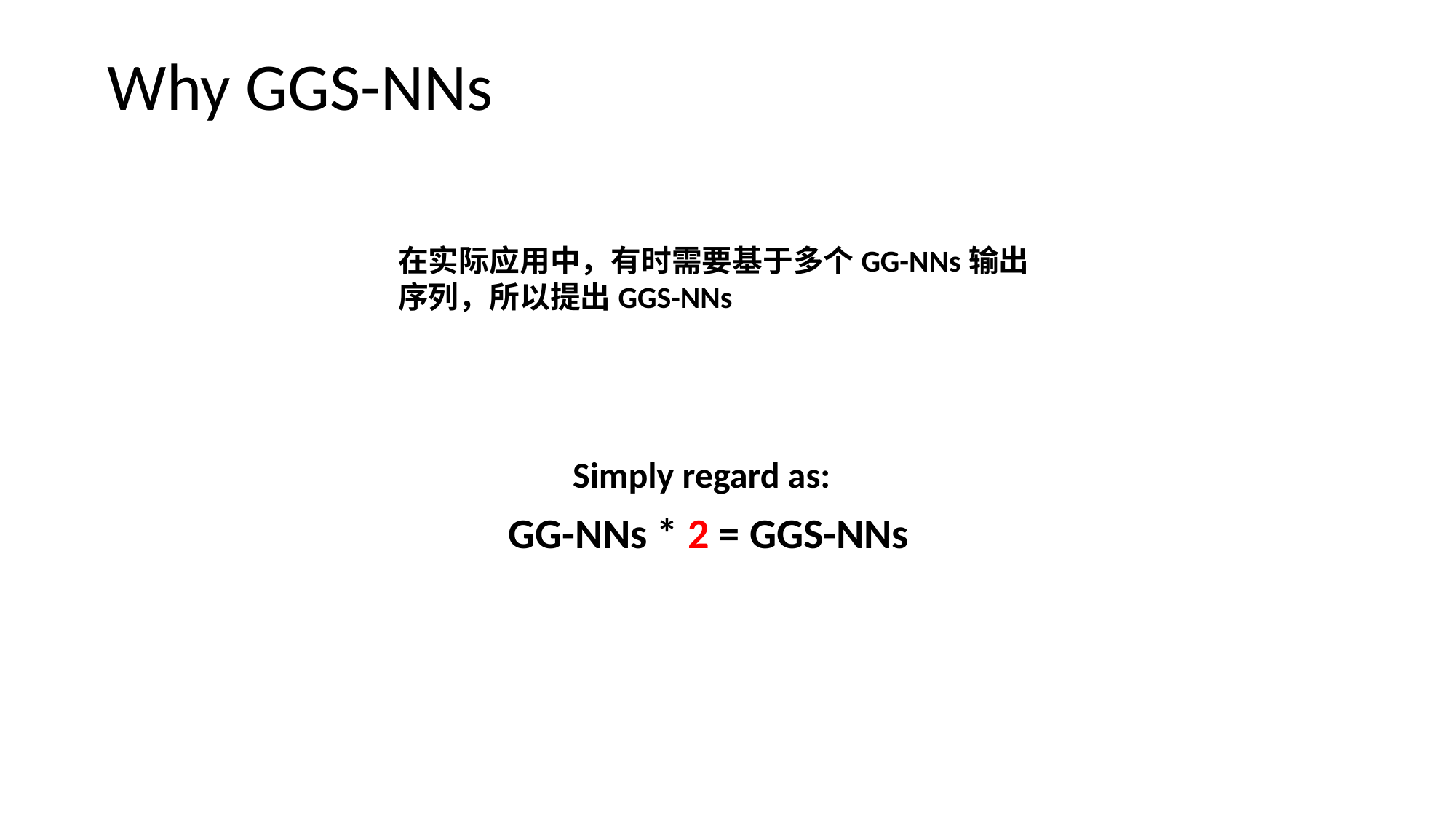

# Why GGS-NNs
在实际应用中，有时需要基于多个GG-NNs输出序列，所以提出GGS-NNs
Simply regard as:
GG-NNs * 2 = GGS-NNs